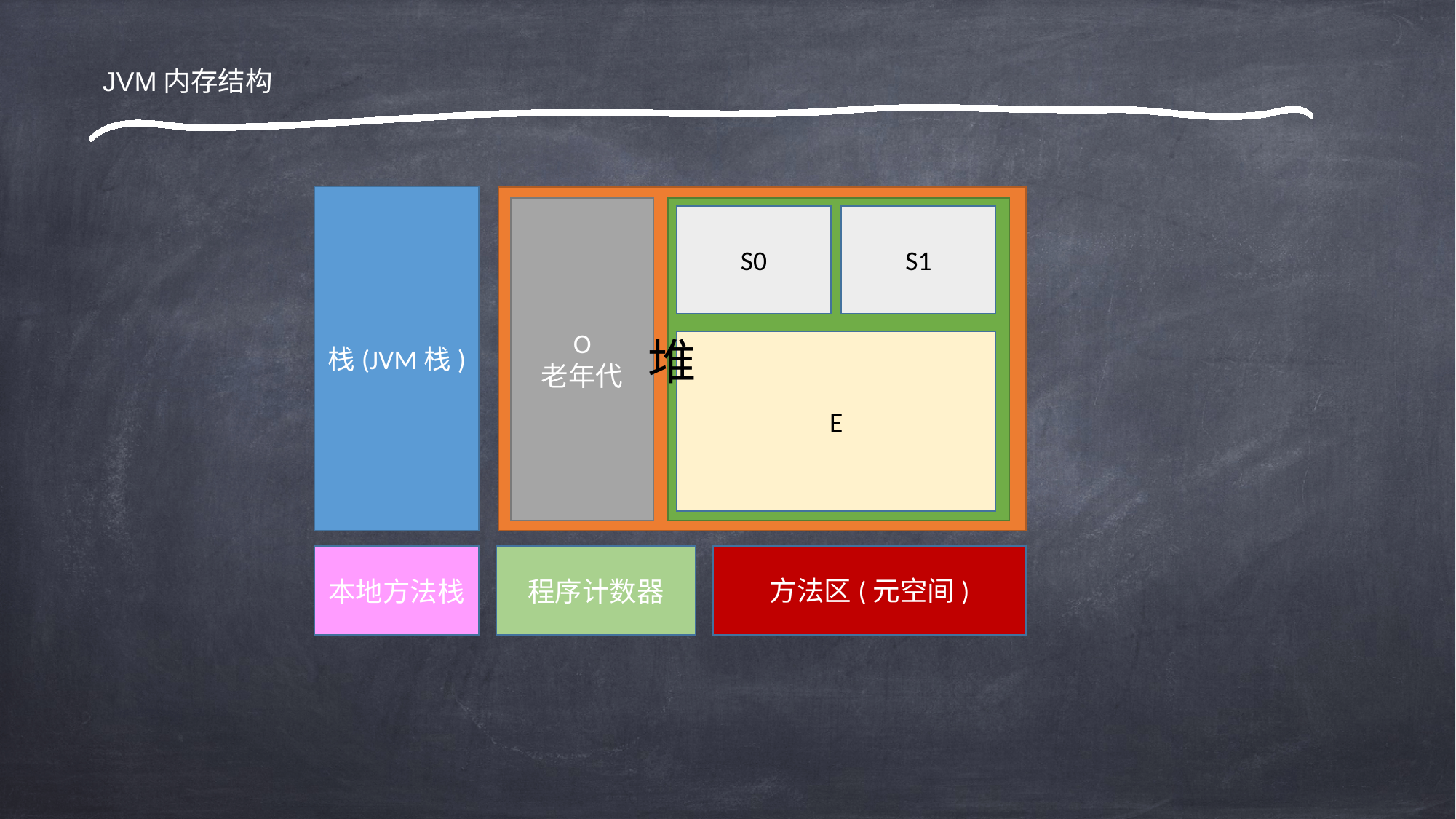

JVM内存结构

栈(JVM栈)

O
老年代

S0
S1
堆
E
本地方法栈
程序计数器
方法区(元空间)